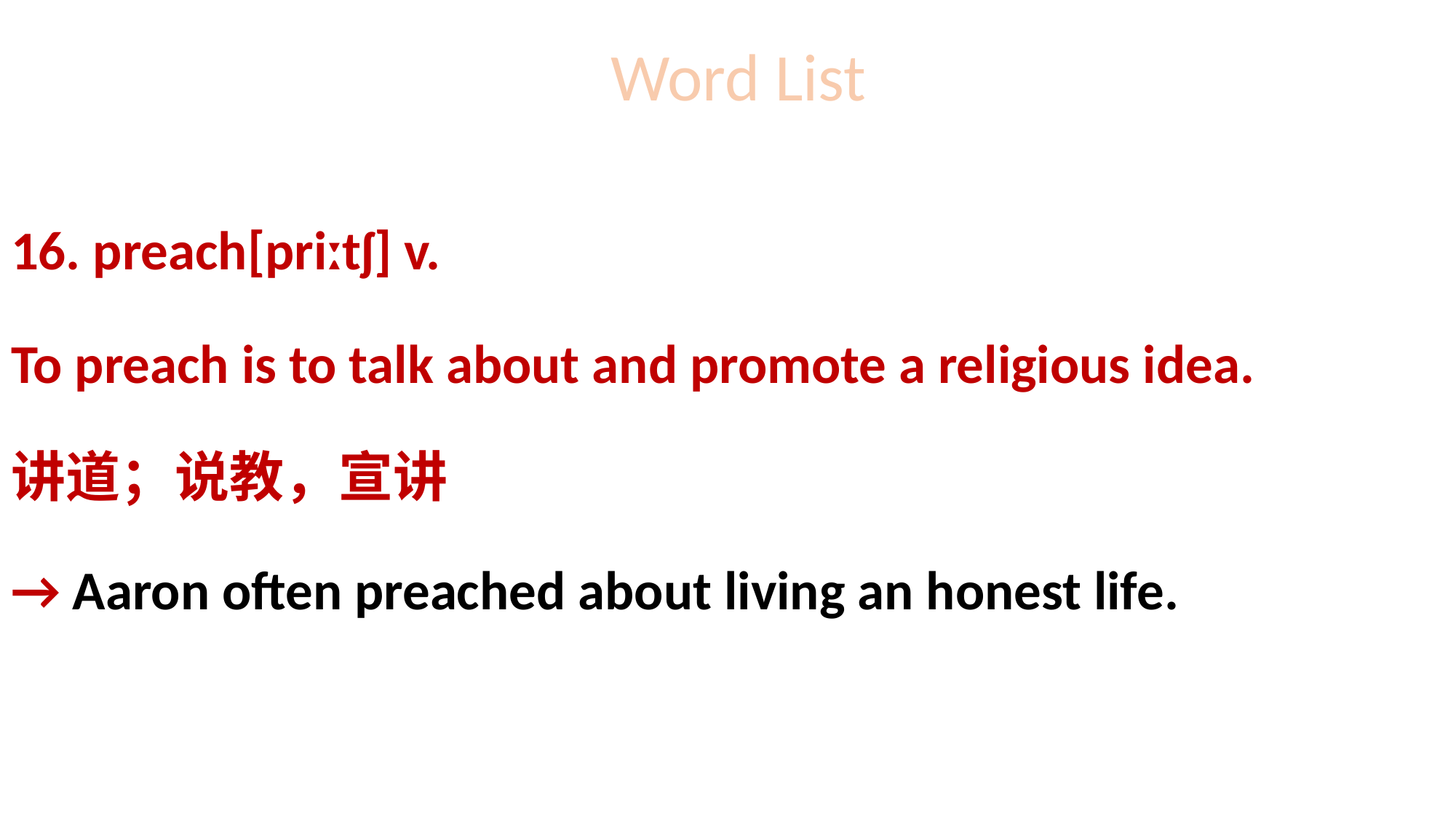

# Word List
16. preach[priːtʃ] v.
To preach is to talk about and promote a religious idea.
讲道；说教，宣讲
→ Aaron often preached about living an honest life.